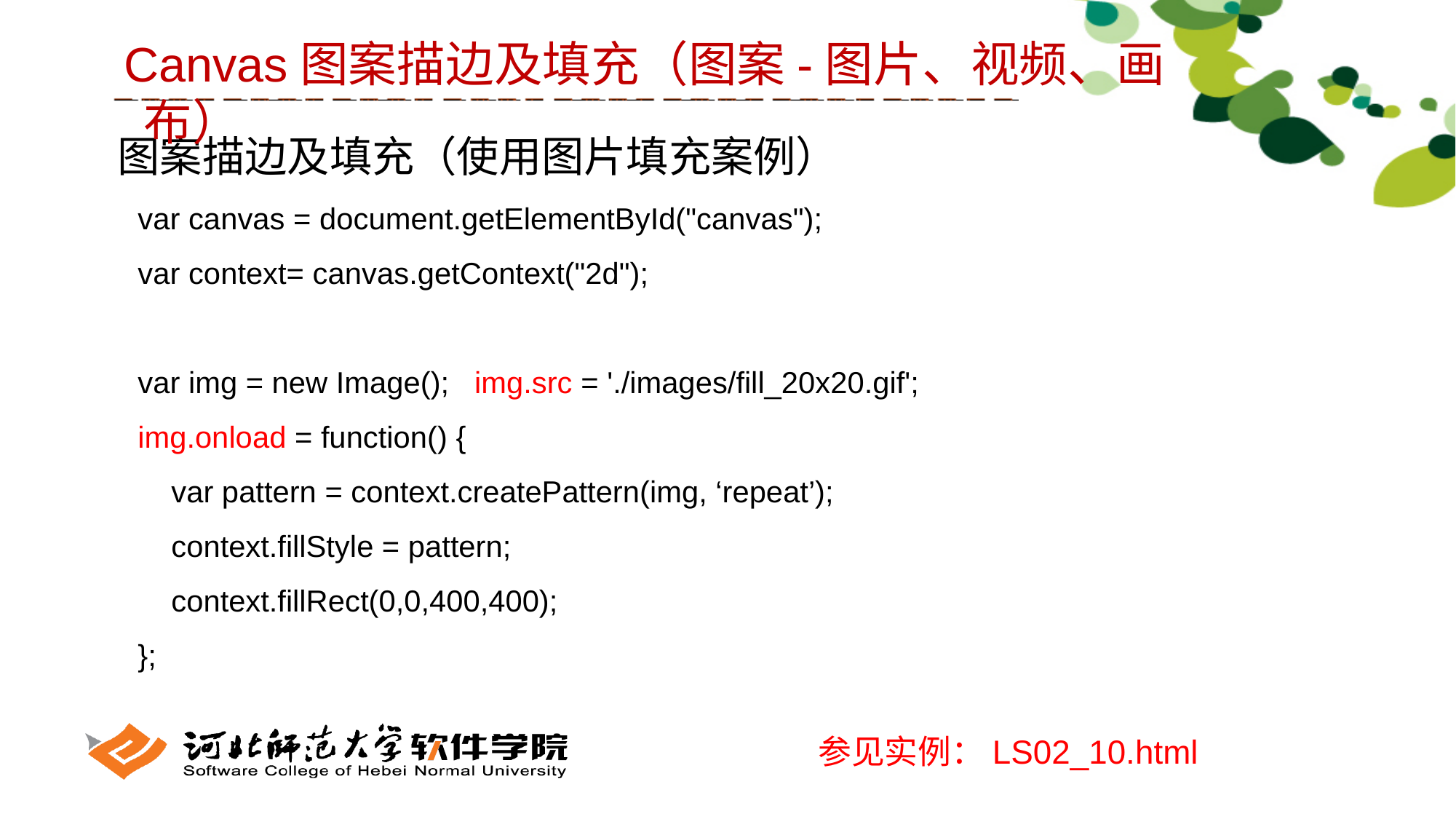

Canvas图案描边及填充（图案-图片、视频、画布）
图案描边及填充（使用图片填充案例）
var canvas = document.getElementById("canvas");
var context= canvas.getContext("2d");
var img = new Image();   img.src = './images/fill_20x20.gif';
img.onload = function() {
    var pattern = context.createPattern(img, ‘repeat’);
    context.fillStyle = pattern;
    context.fillRect(0,0,400,400);
};

参见实例：LS02_10.html